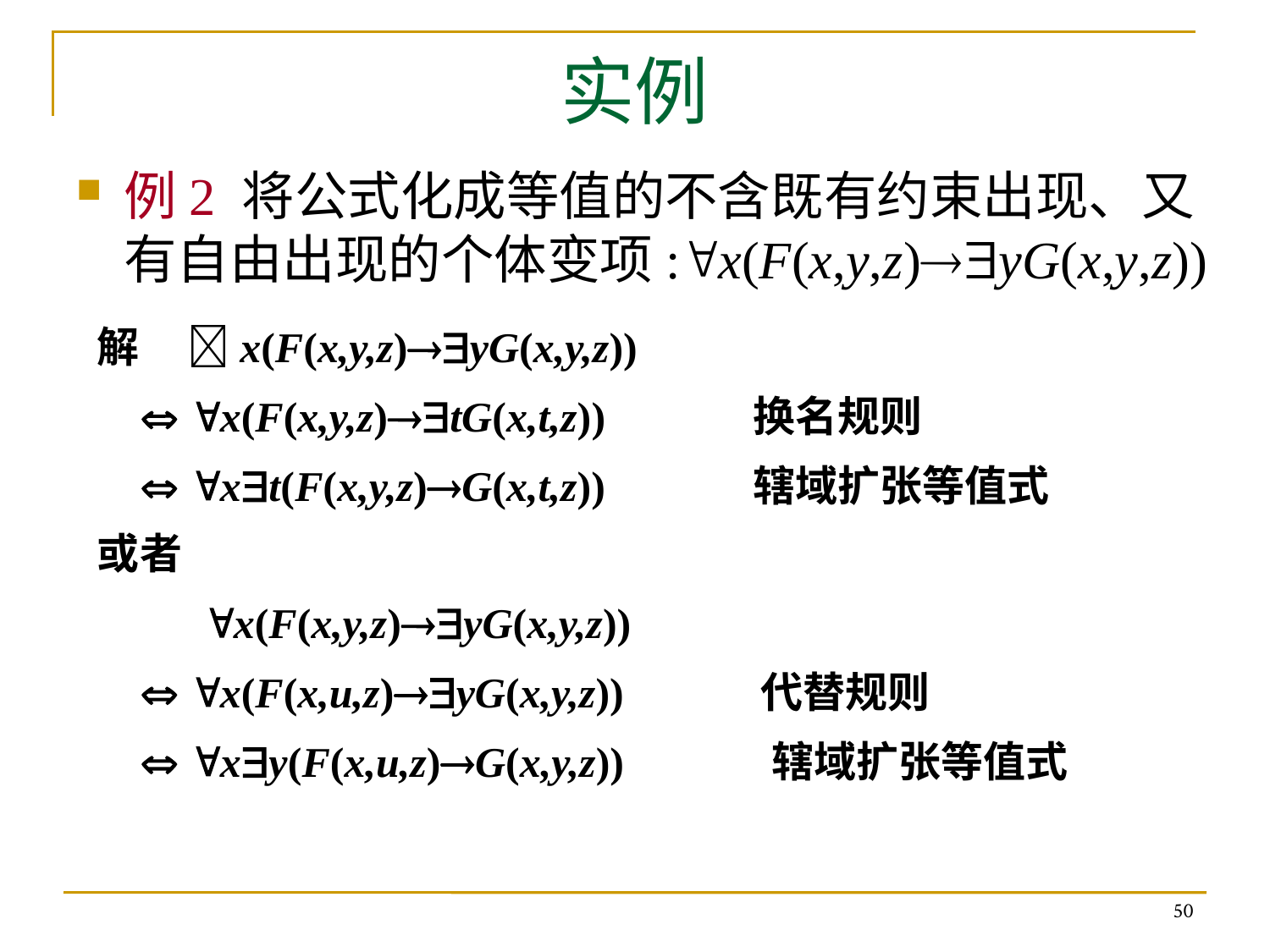

# 实例
例2 将公式化成等值的不含既有约束出现、又有自由出现的个体变项:∀x(F(x,y,z)→∃yG(x,y,z))
解     ∀x(F(x,y,z)→∃yG(x,y,z))
    ⇔ ∀x(F(x,y,z)→∃tG(x,t,z))             换名规则
    ⇔ ∀x∃t(F(x,y,z)→G(x,t,z))             辖域扩张等值式
或者
          ∀x(F(x,y,z)→∃yG(x,y,z))
    ⇔ ∀x(F(x,u,z)→∃yG(x,y,z))            代替规则
    ⇔ ∀x∃y(F(x,u,z)→G(x,y,z))             辖域扩张等值式
50